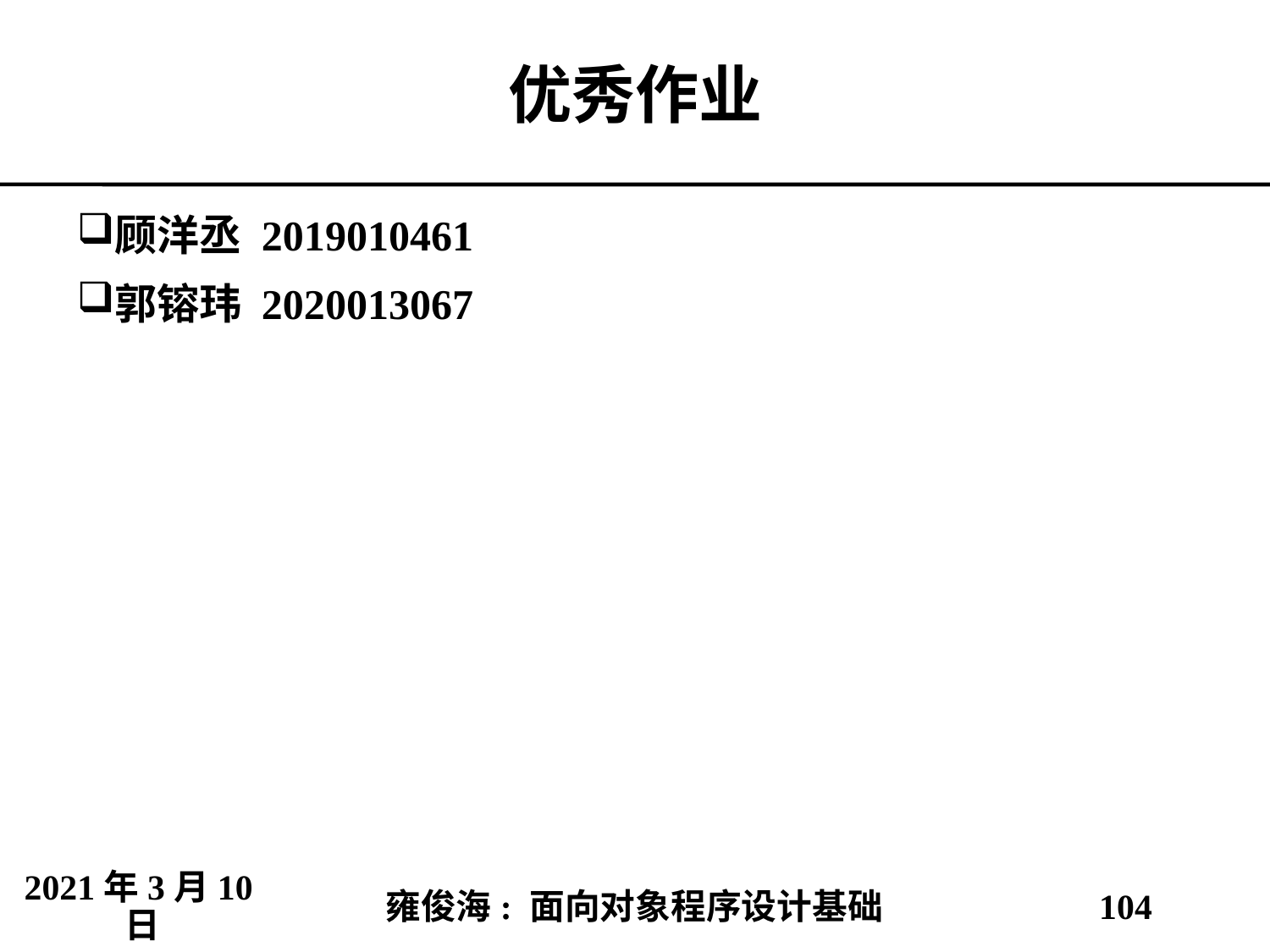

# 优秀作业

顾洋丞 2019010461
郭镕玮 2020013067
2021年3月10日
雍俊海: 面向对象程序设计基础
104